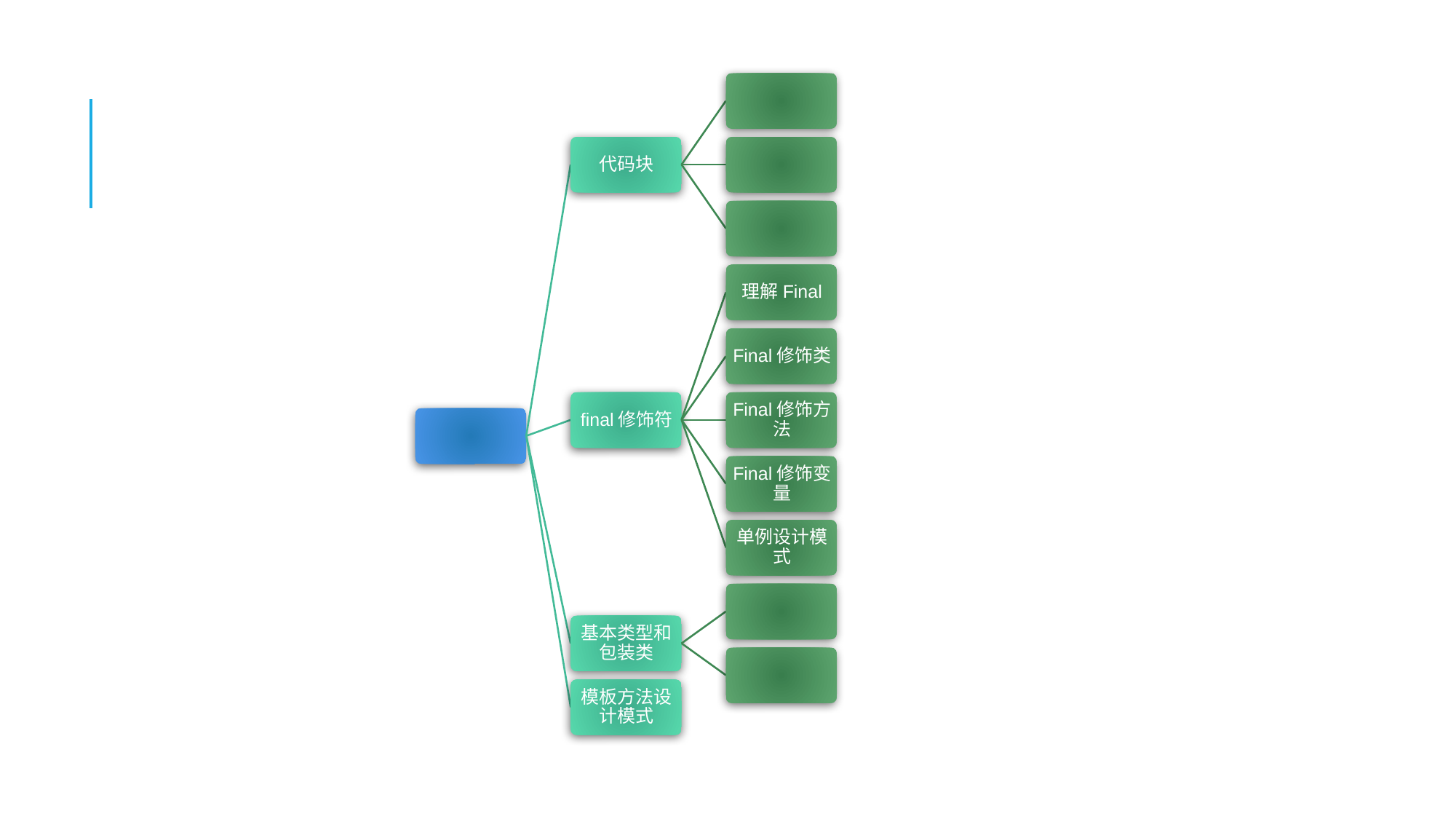

代码块

final修饰符

理解Final

Final修饰类

Final修饰方法

Final修饰变量

单例设计模式

基本类型和包装类

模板方法设计模式